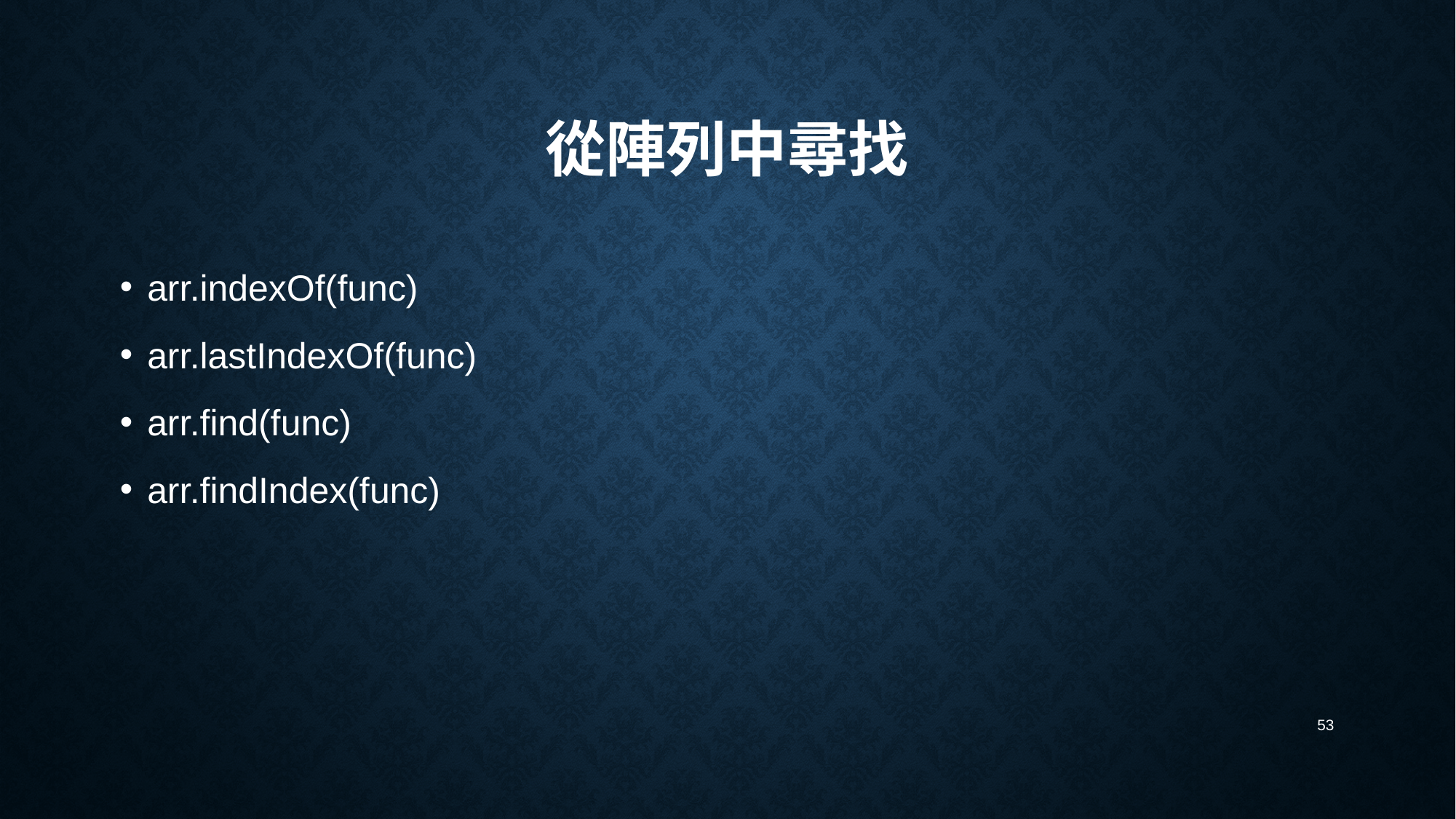

# 從陣列中尋找
arr.indexOf(func)
arr.lastIndexOf(func)
arr.find(func)
arr.findIndex(func)
53